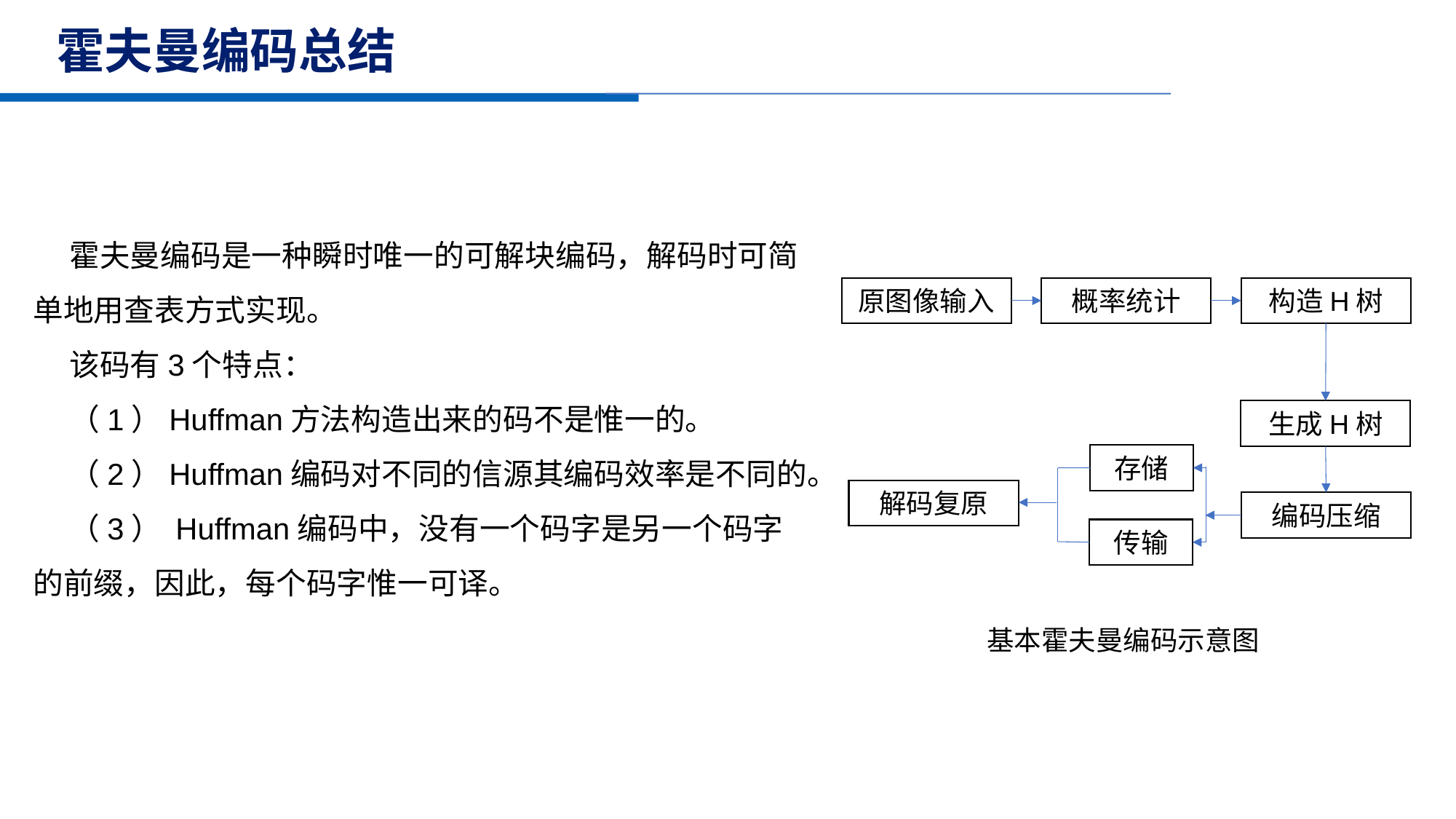

# 霍夫曼编码总结
霍夫曼编码是一种瞬时唯一的可解块编码，解码时可简单地用查表方式实现。
该码有3个特点：
（1）Huffman方法构造出来的码不是惟一的。
（2）Huffman编码对不同的信源其编码效率是不同的。
（3） Huffman编码中，没有一个码字是另一个码字的前缀，因此，每个码字惟一可译。
原图像输入
概率统计
构造H树

生成H树
存储
解码复原
编码压缩
传输
基本霍夫曼编码示意图